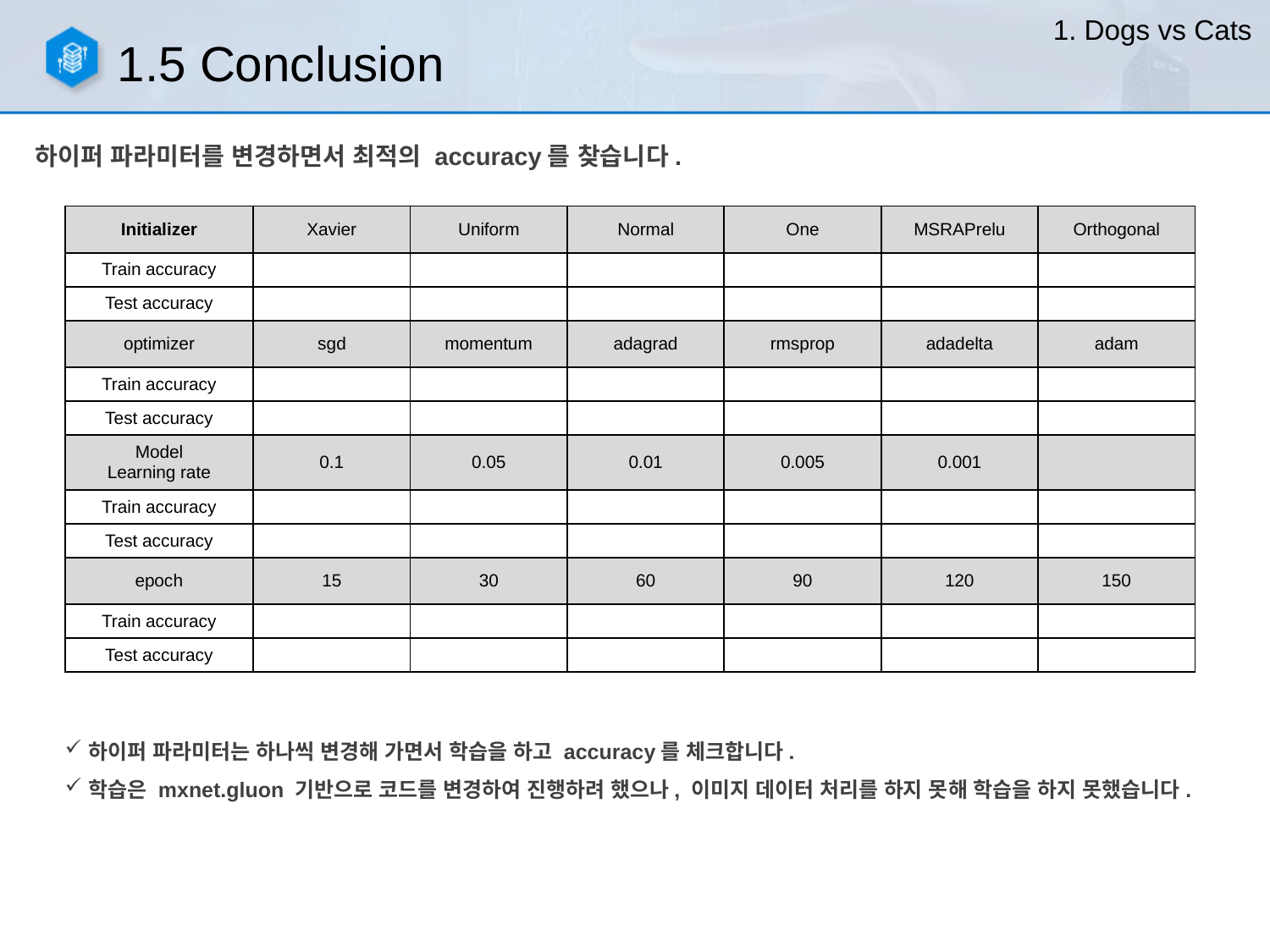

1. Dogs vs Cats
1.5 Conclusion
하이퍼 파라미터를 변경하면서 최적의 accuracy를 찾습니다.
| Initializer | Xavier | Uniform | Normal | One | MSRAPrelu | Orthogonal |
| --- | --- | --- | --- | --- | --- | --- |
| Train accuracy |  |  |  |  |  |  |
| Test accuracy |  |  |  |  |  |  |
| optimizer | sgd | momentum | adagrad | rmsprop | adadelta | adam |
| Train accuracy |  |  |  |  |  |  |
| Test accuracy |  |  |  |  |  |  |
| Model Learning rate | 0.1 | 0.05 | 0.01 | 0.005 | 0.001 |  |
| Train accuracy |  |  |  |  |  |  |
| Test accuracy |  |  |  |  |  |  |
| epoch | 15 | 30 | 60 | 90 | 120 | 150 |
| Train accuracy |  |  |  |  |  |  |
| Test accuracy |  |  |  |  |  |  |
하이퍼 파라미터는 하나씩 변경해 가면서 학습을 하고 accuracy를 체크합니다.
학습은 mxnet.gluon 기반으로 코드를 변경하여 진행하려 했으나, 이미지 데이터 처리를 하지 못해 학습을 하지 못했습니다.